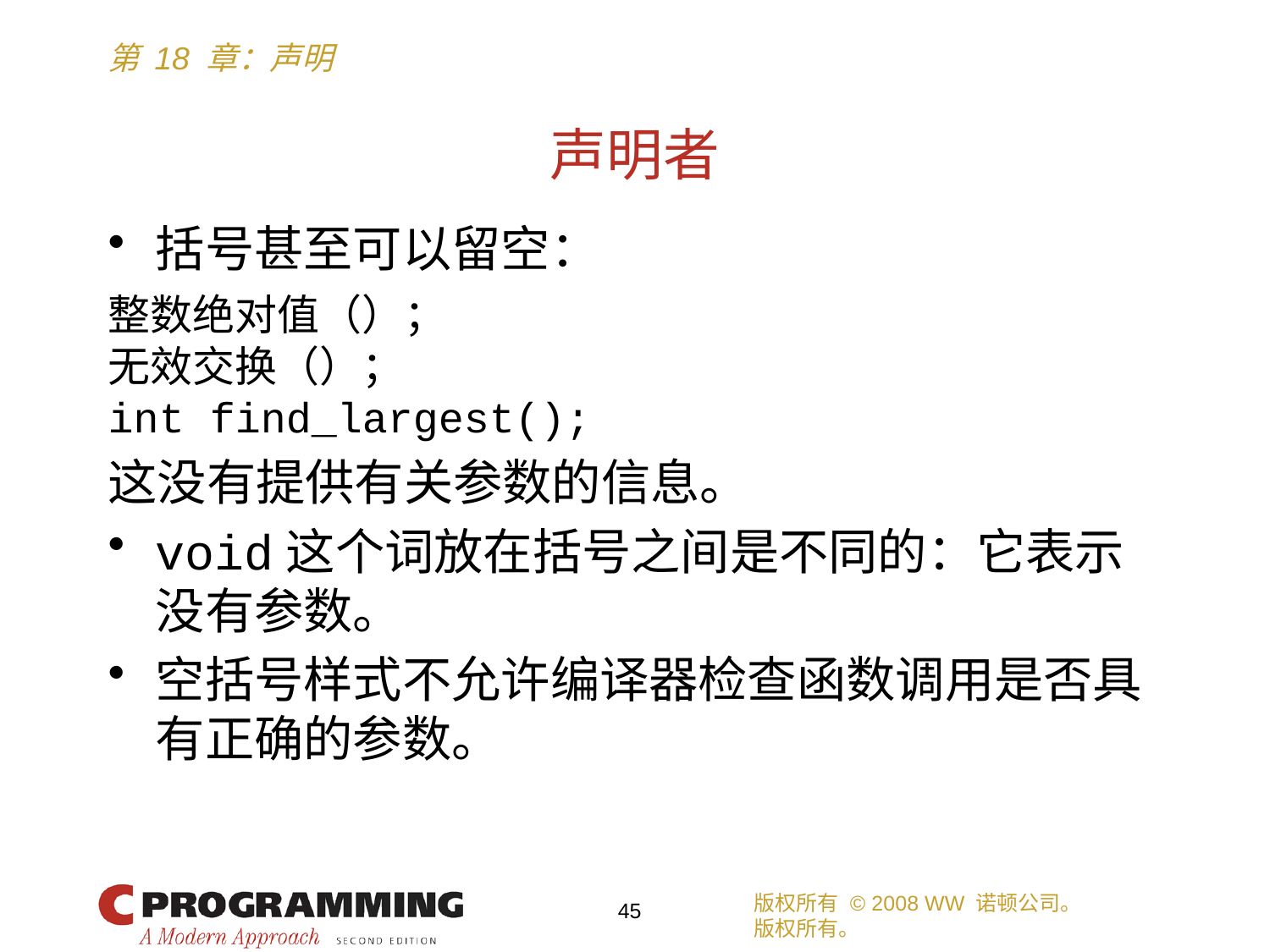

# 声明者
括号甚至可以留空：
整数绝对值（）；
无效交换（）；
int find_largest();
这没有提供有关参数的信息。
void这个词放在括号之间是不同的：它表示没有参数。
空括号样式不允许编译器检查函数调用是否具有正确的参数。
版权所有 © 2008 WW 诺顿公司。
版权所有。
45